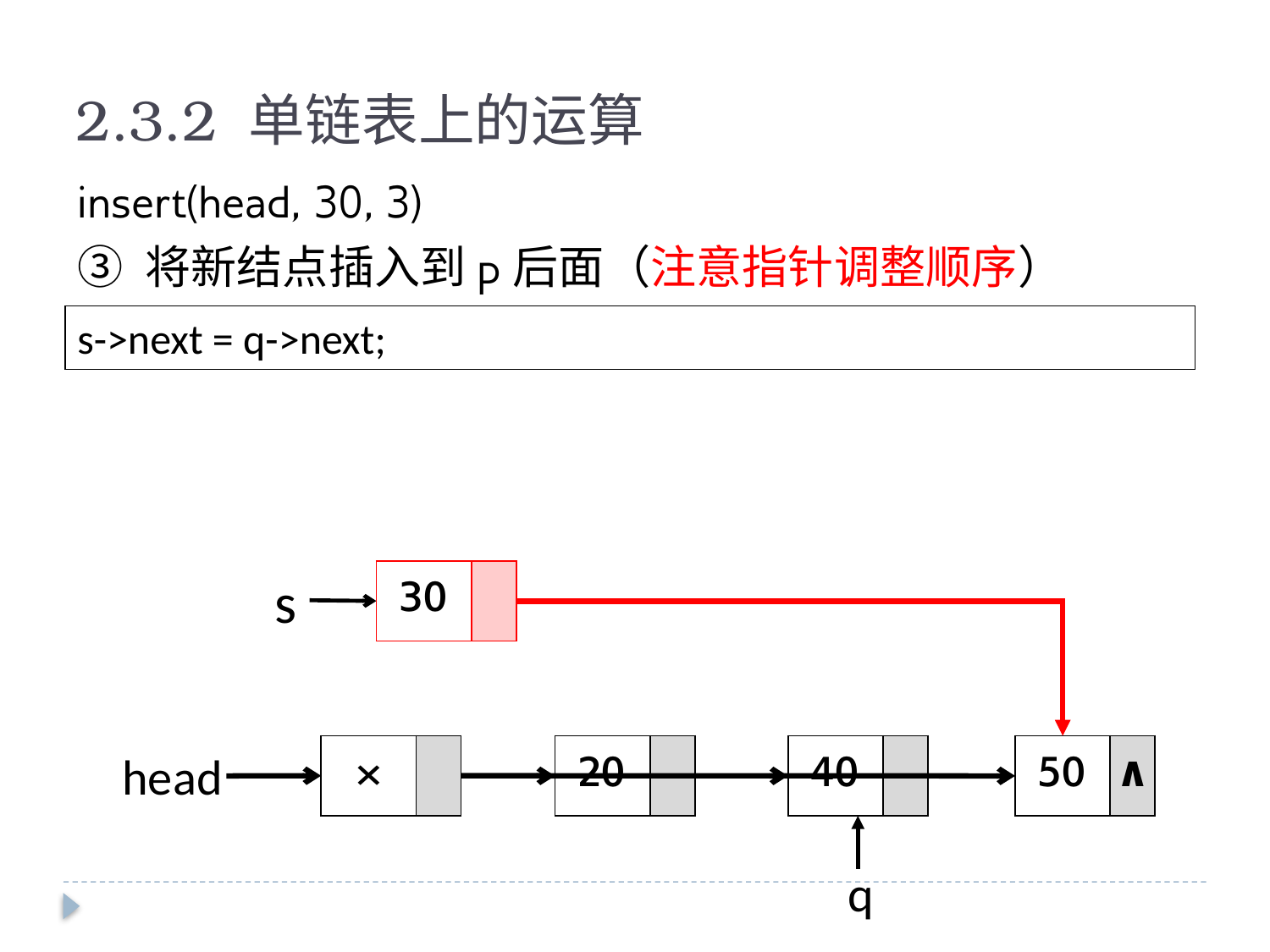

2.3.2 单链表上的运算
insert(head, 30, 3)
③ 将新结点插入到p后面（注意指针调整顺序）
s->next = q->next;
s
| 30 |  |
| --- | --- |
| × |  |
| --- | --- |
| 20 |  |
| --- | --- |
| 40 |  |
| --- | --- |
| 50 | ∧ |
| --- | --- |
head
q